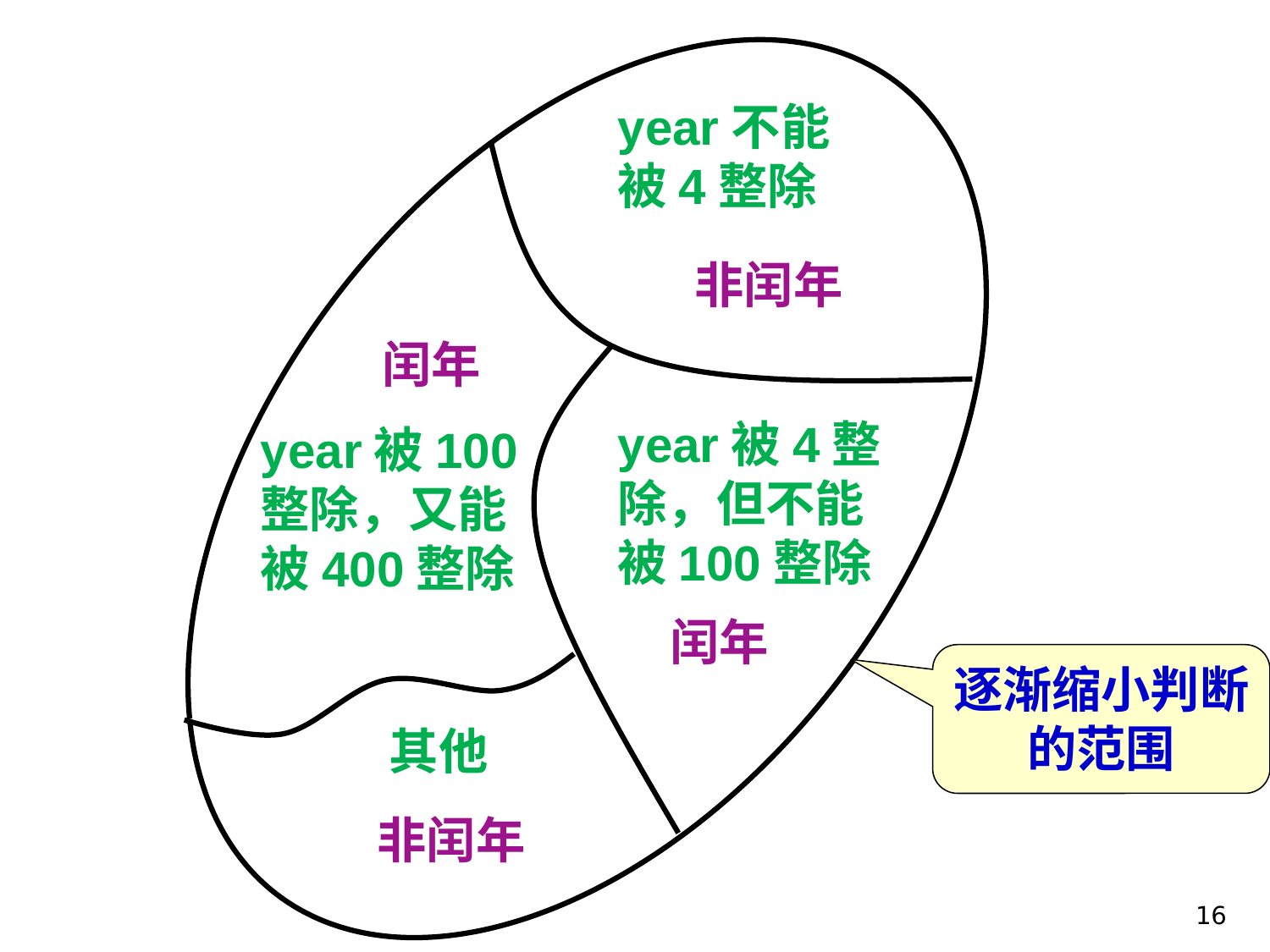

year不能被4整除

非闰年
闰年

year被4整除，但不能被100整除
year被100整除，又能被400整除
闰年
逐渐缩小判断的范围

其他
非闰年
16